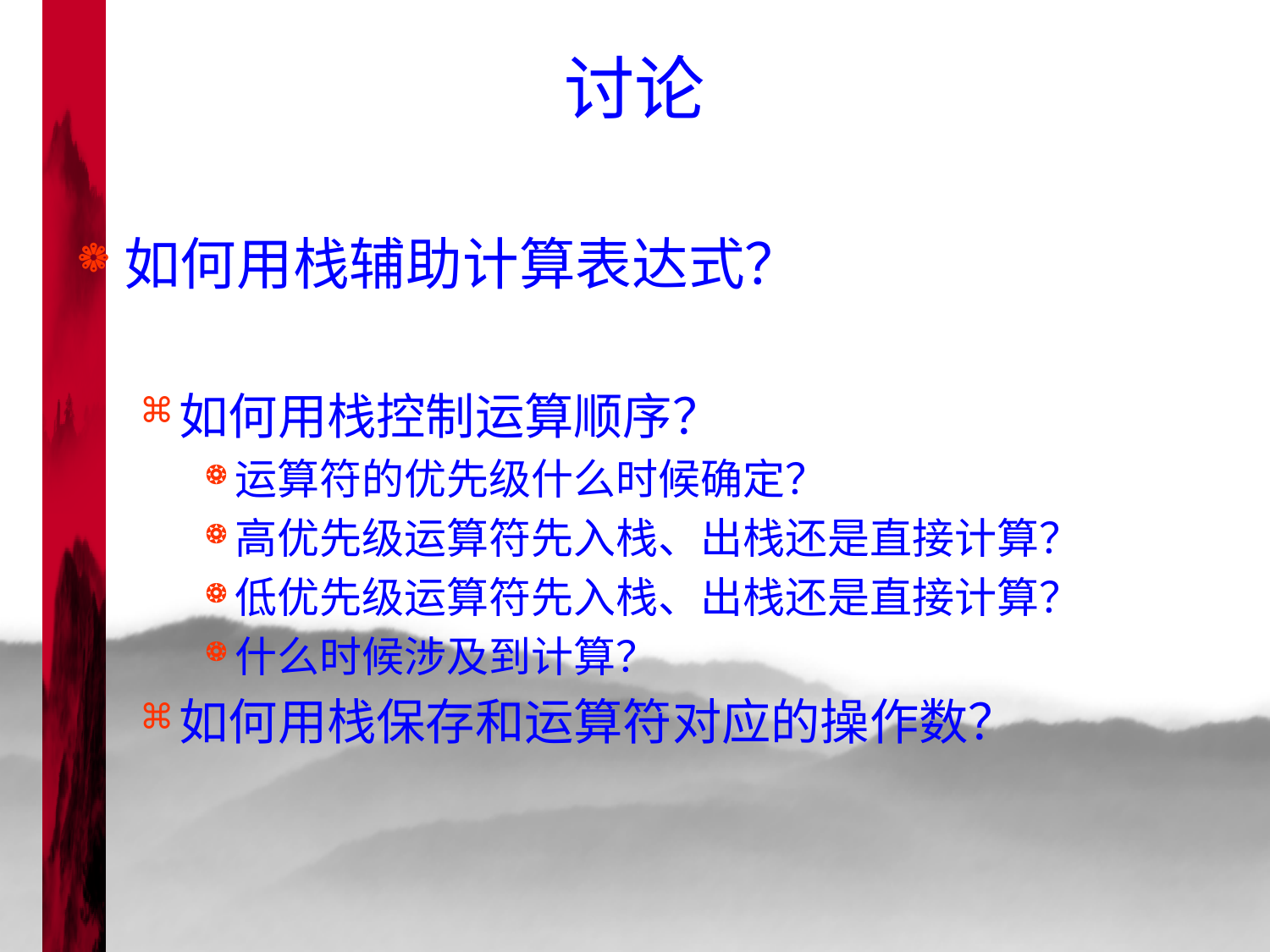

# 讨论
如何用栈辅助计算表达式？

如何用栈控制运算顺序？
运算符的优先级什么时候确定？
高优先级运算符先入栈、出栈还是直接计算？
低优先级运算符先入栈、出栈还是直接计算？
什么时候涉及到计算？
如何用栈保存和运算符对应的操作数？